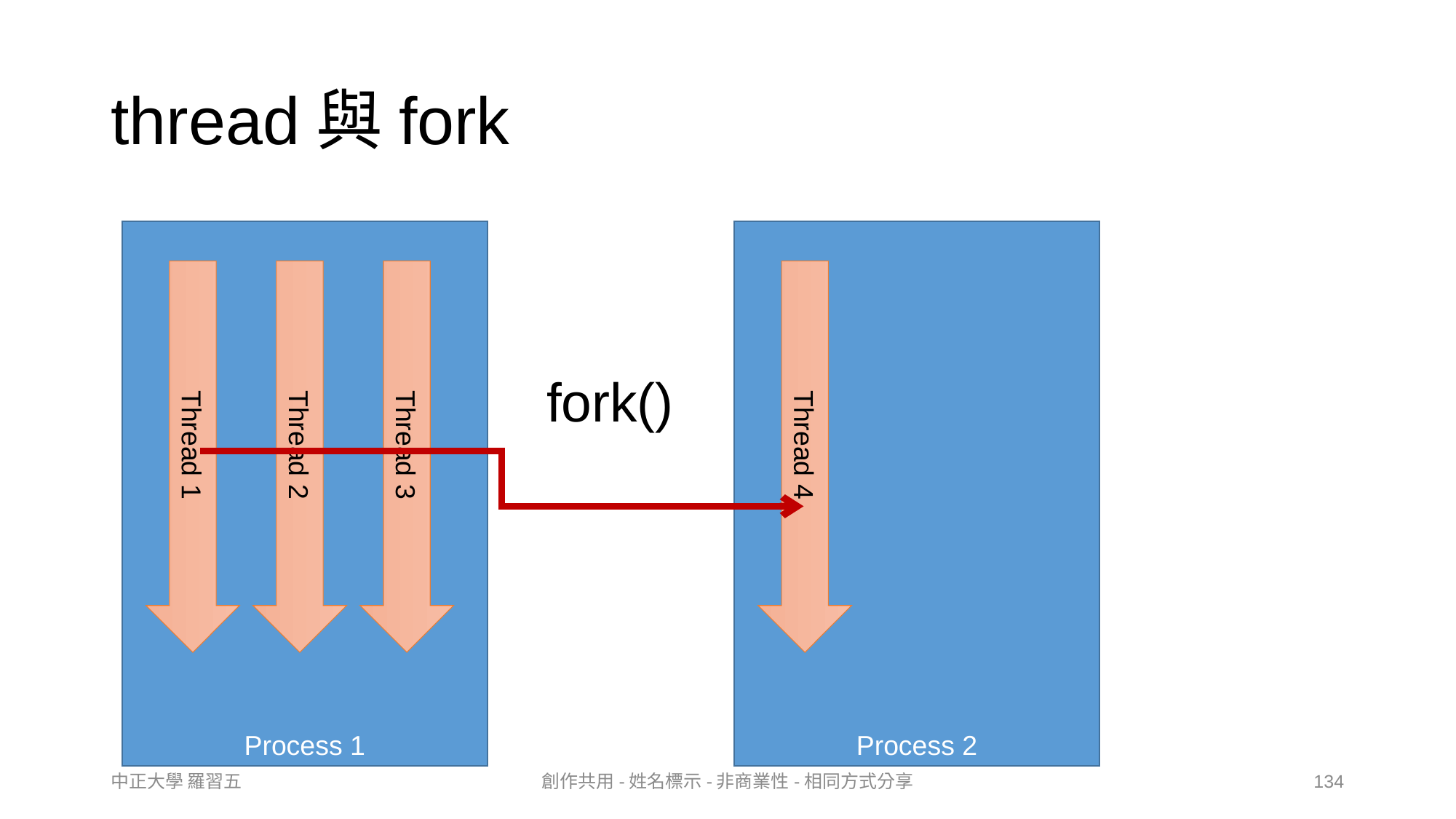

# thread與fork
Process 1
Process 2
fork()
Thread 2
Thread 1
Thread 3
Thread 4
中正大學 羅習五
創作共用-姓名標示-非商業性-相同方式分享
134